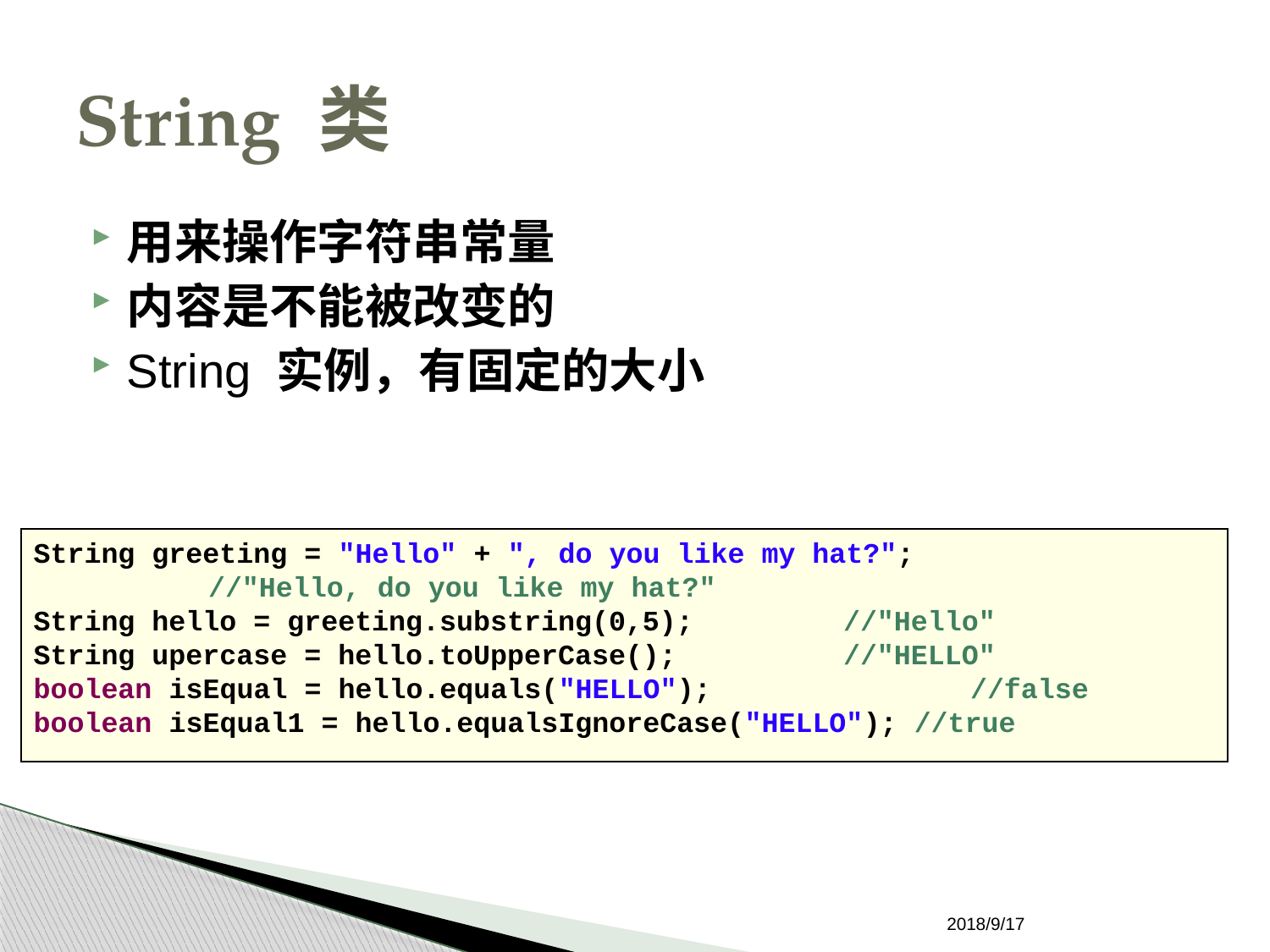

# String 类
用来操作字符串常量
内容是不能被改变的
String 实例，有固定的大小
String greeting = "Hello" + ", do you like my hat?";
		//"Hello, do you like my hat?"
String hello = greeting.substring(0,5); 		//"Hello"
String upercase = hello.toUpperCase(); 		//"HELLO"
boolean isEqual = hello.equals("HELLO"); 		//false
boolean isEqual1 = hello.equalsIgnoreCase("HELLO"); //true
2018/9/17